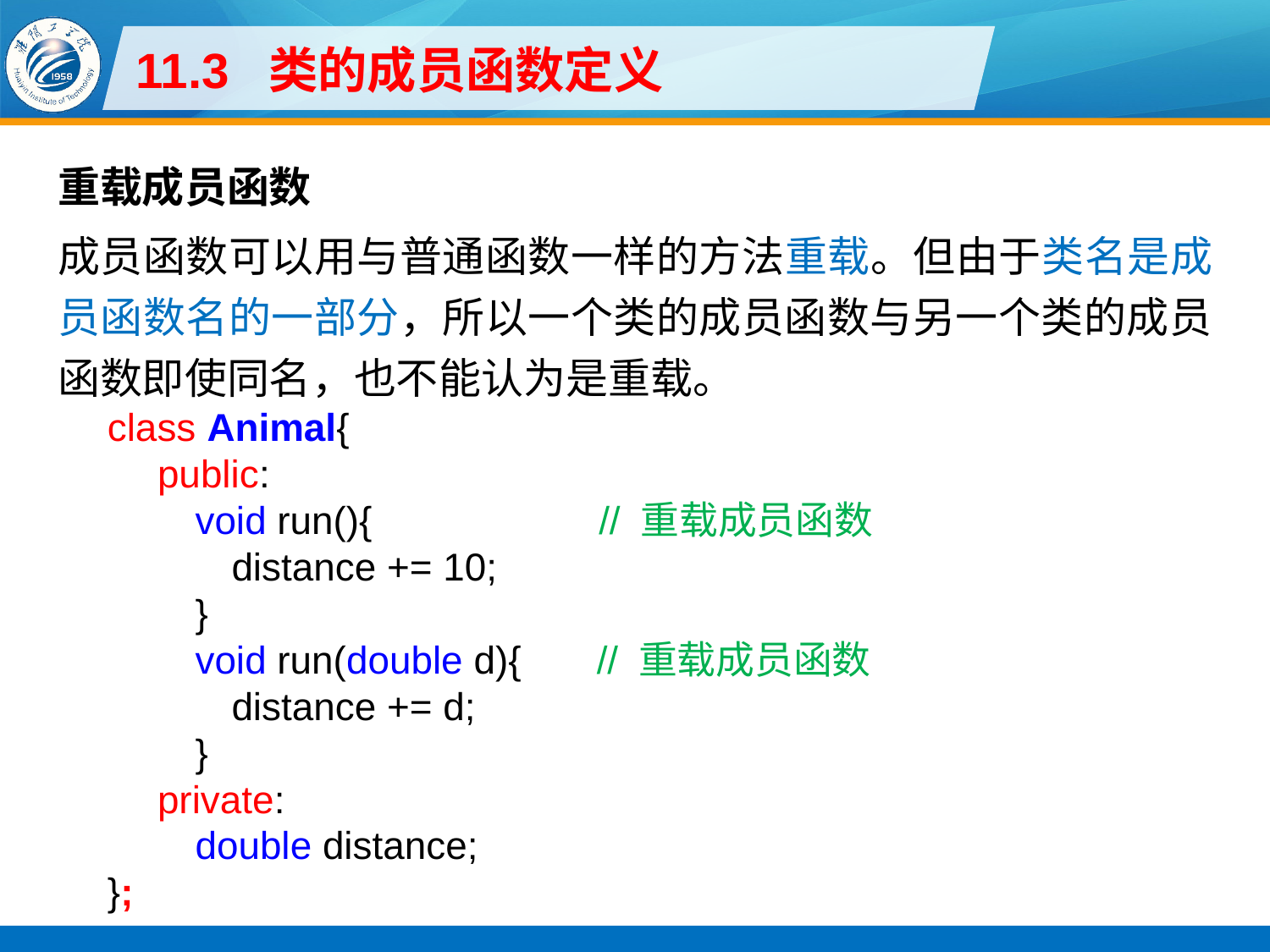

# 11.3  类的成员函数定义
重载成员函数
成员函数可以用与普通函数一样的方法重载。但由于类名是成员函数名的一部分，所以一个类的成员函数与另一个类的成员函数即使同名，也不能认为是重载。
class Animal{
public:
void run(){                     // 重载成员函数
distance += 10;
}
void run(double d){       // 重载成员函数
distance += d;
}
private:
double distance;
};